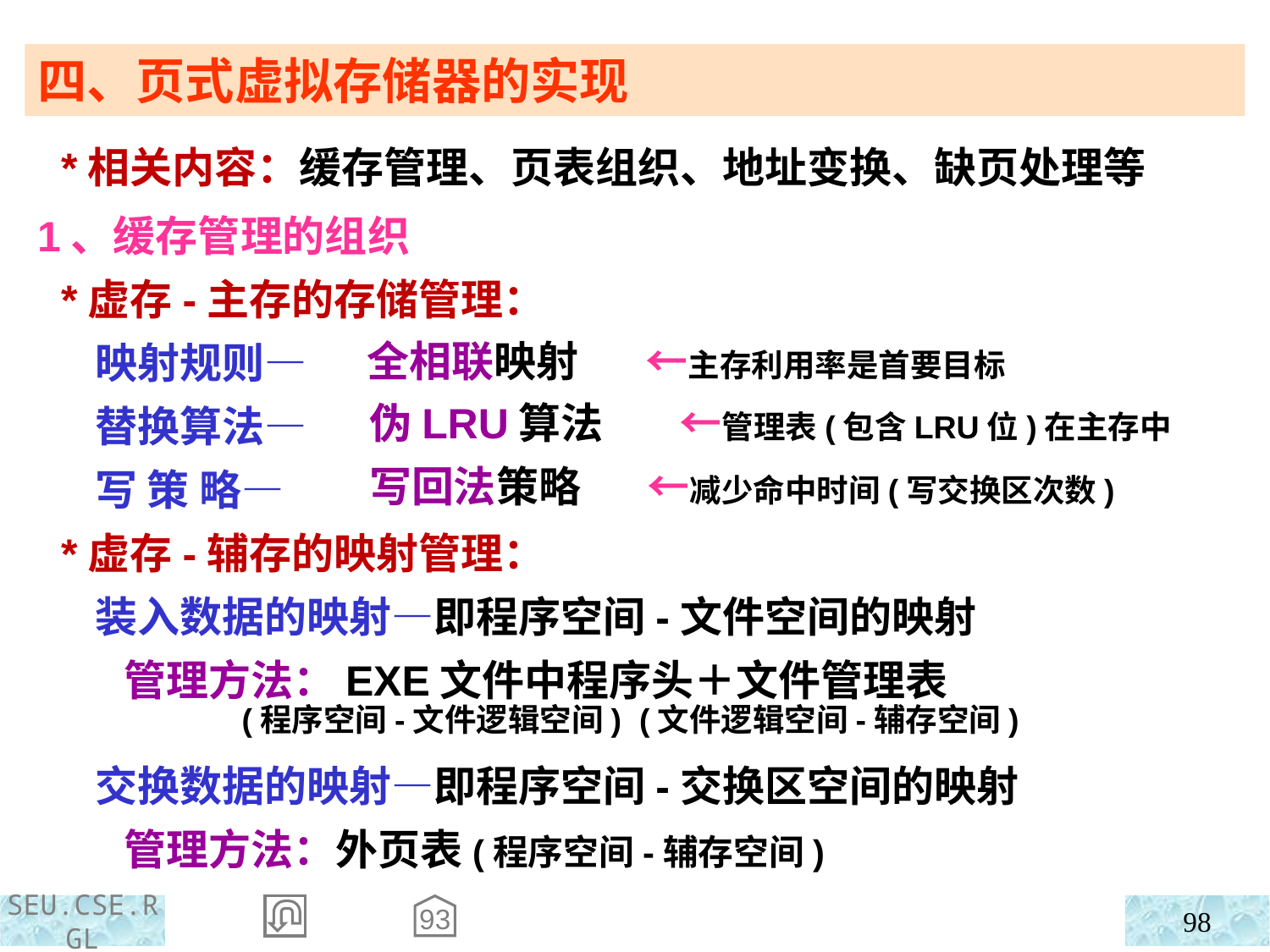

四、页式虚拟存储器的实现
  *相关内容：缓存管理、页表组织、地址变换、缺页处理等
1、缓存管理的组织
  *虚存-主存的存储管理：
     映射规则—
     替换算法—
     写 策 略—
  *虚存-辅存的映射管理：
     装入数据的映射—即程序空间-文件空间的映射

     交换数据的映射—即程序空间-交换区空间的映射
全相联映射       ←主存利用率是首要目标
伪LRU算法        ←管理表(包含LRU位)在主存中
写回法策略       ←减少命中时间(写交换区次数)
        管理方法：EXE文件中程序头＋文件管理表
                       (程序空间-文件逻辑空间)  (文件逻辑空间-辅存空间)
        管理方法：外页表(程序空间-辅存空间)
93

98